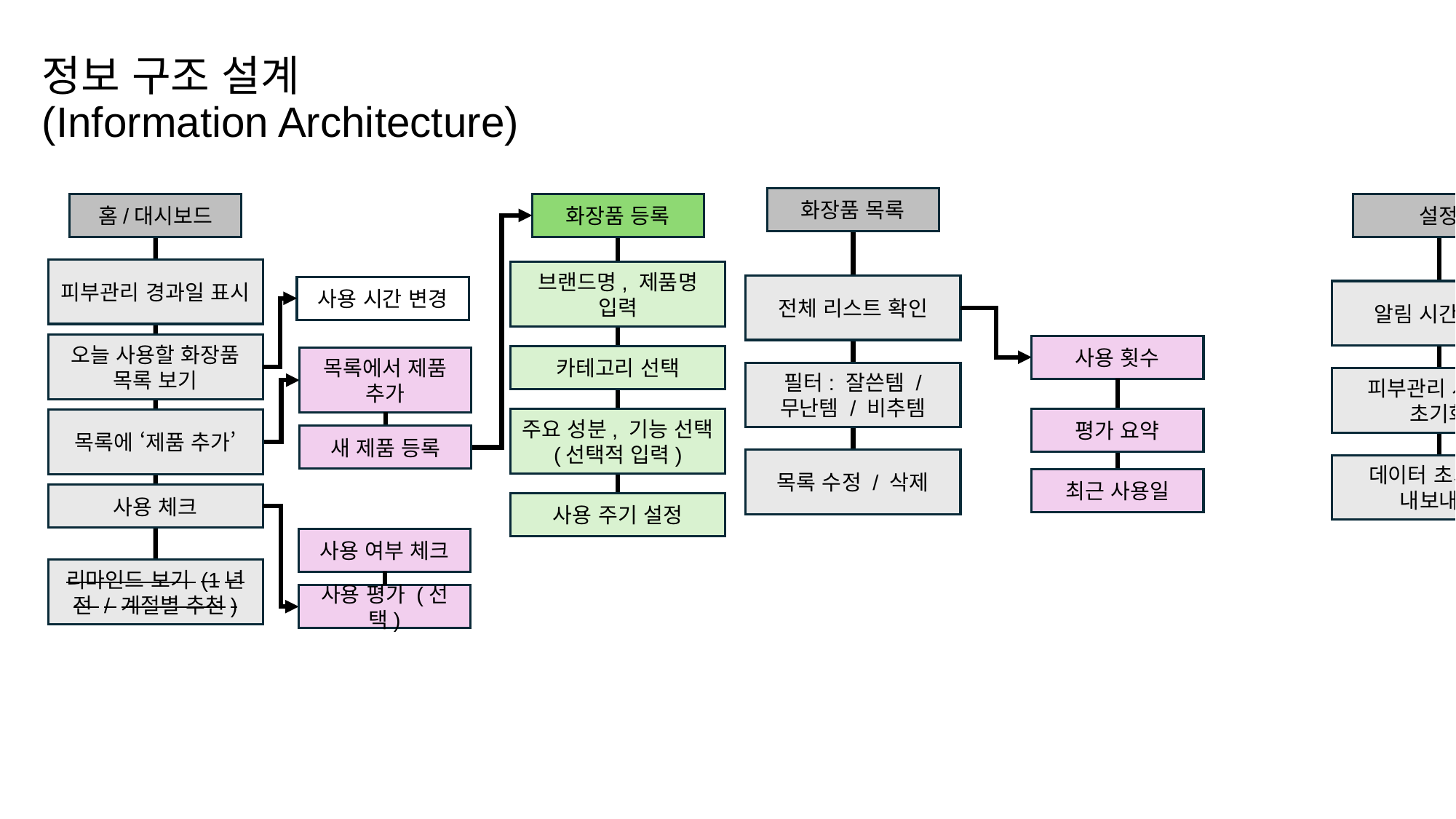

정보 구조 설계
(Information Architecture)
화장품 목록
홈/대시보드
화장품 등록
설정
피부관리 경과일 표시
브랜드명, 제품명 입력
전체 리스트 확인
사용 시간 변경
알림 시간 설정
오늘 사용할 화장품 목록 보기
사용 횟수
카테고리 선택
목록에서 제품 추가
필터: 잘쓴템 / 무난템 / 비추템
피부관리 시작일 초기화
평가 요약
주요 성분, 기능 선택 (선택적 입력)
목록에 ‘제품 추가’
새 제품 등록
목록 수정 / 삭제
데이터 초기화 / 내보내기
최근 사용일
사용 체크
사용 주기 설정
사용 여부 체크
리마인드 보기 (1년 전 / 계절별 추천)
사용 평가 (선택)